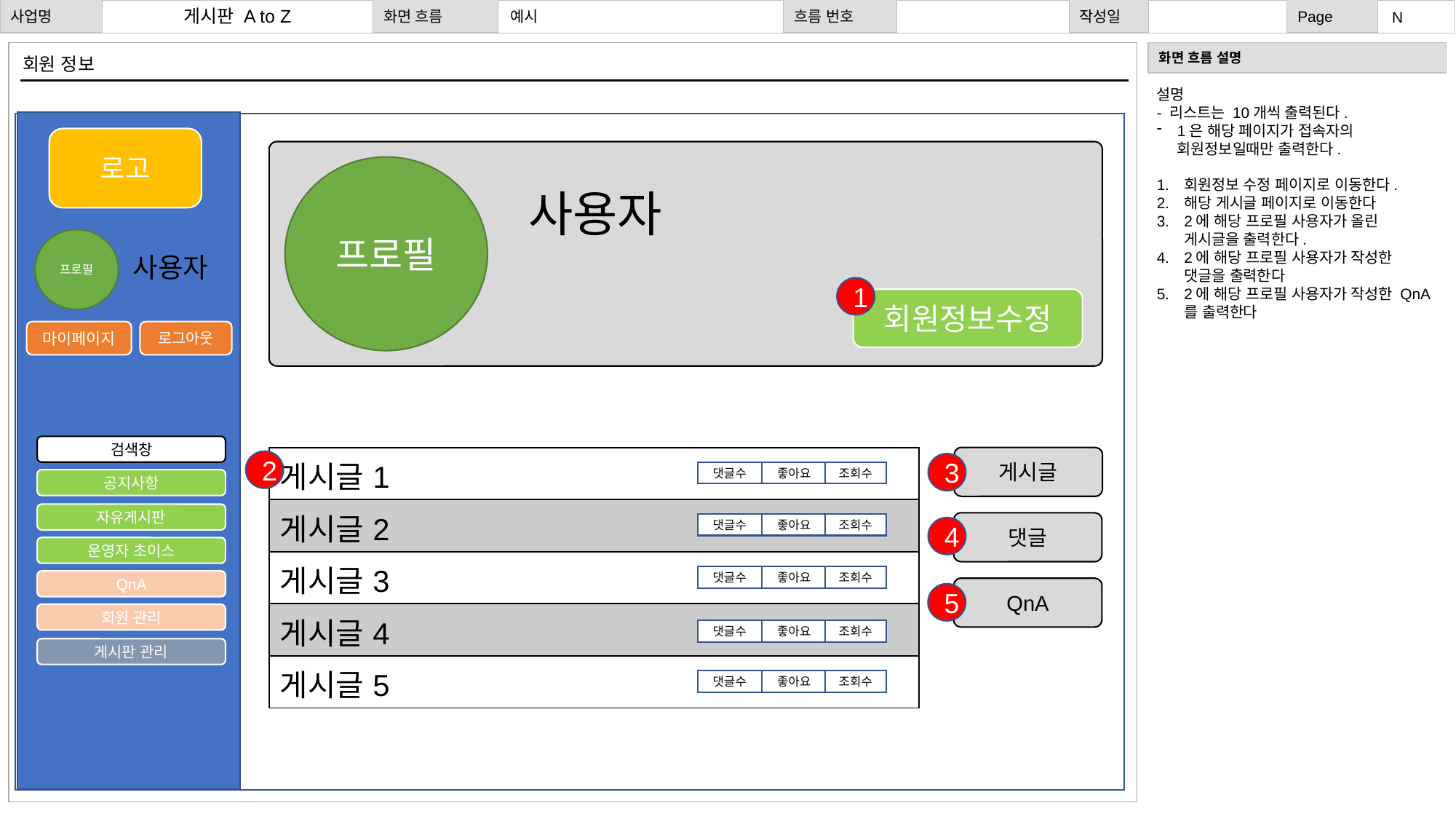

# 예시

게시판 A to Z
N

회원 정보
설명
- 리스트는 10개씩 출력된다.
1은 해당 페이지가 접속자의 회원정보일때만 출력한다.

회원정보 수정 페이지로 이동한다.
해당 게시글 페이지로 이동한다
2에 해당 프로필 사용자가 올린 게시글을 출력한다.
2에 해당 프로필 사용자가 작성한 댓글을 출력한다
2에 해당 프로필 사용자가 작성한 QnA를 출력한다

로고

프로필
사용자
프로필
사용자
1
회원정보수정
마이페이지
로그아웃
검색창
| 게시글1 |
| --- |
| 게시글2 |
| 게시글3 |
| 게시글4 |
| 게시글5 |
게시글
2
3
좋아요
조회수
댓글수
공지사항
자유게시판
댓글
좋아요
조회수
댓글수
4
운영자 초이스
좋아요
조회수
댓글수
QnA
QnA
5
회원 관리
좋아요
조회수
댓글수
게시판 관리
좋아요
조회수
댓글수